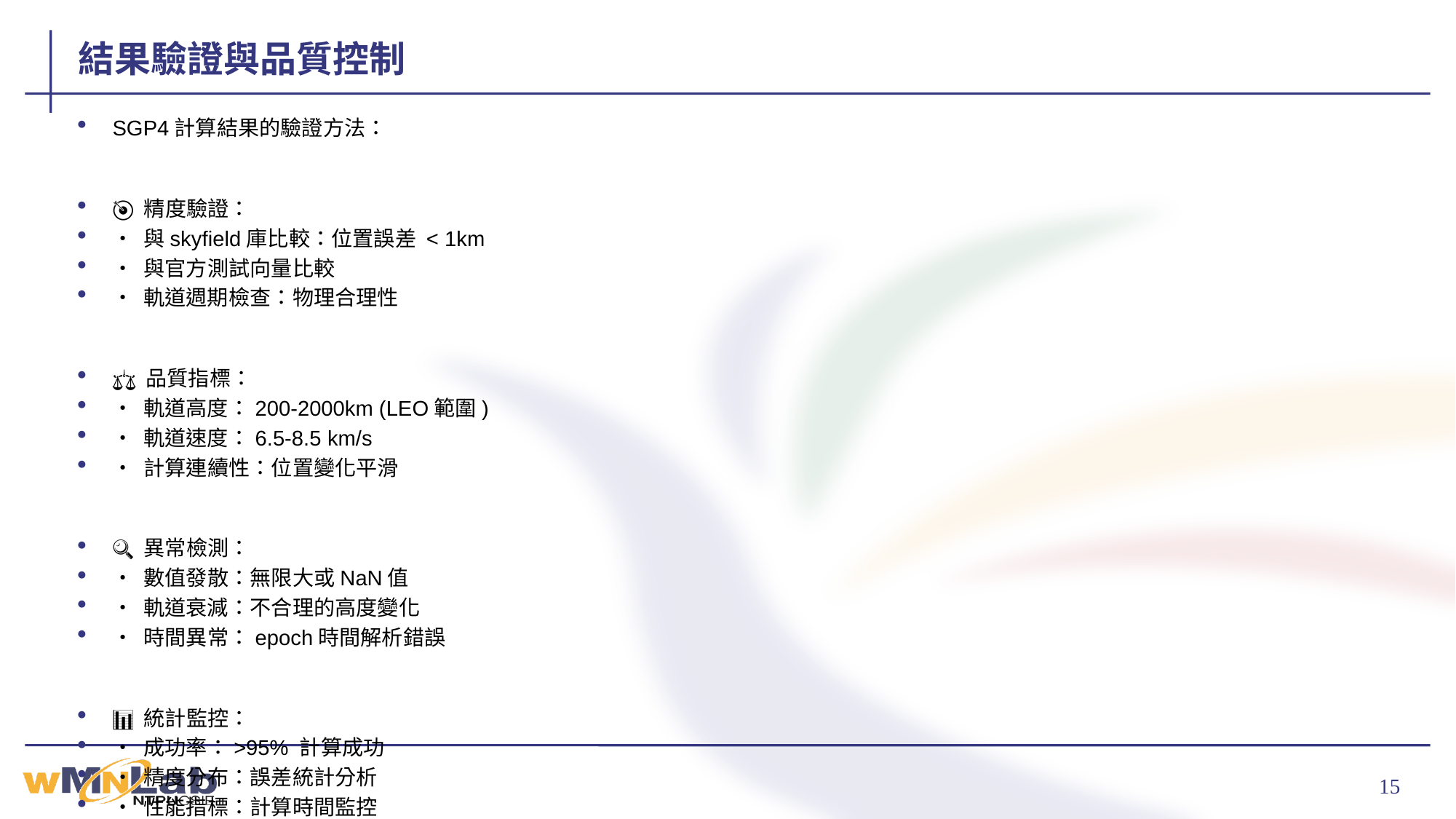

# 結果驗證與品質控制
SGP4計算結果的驗證方法：

🎯 精度驗證：
• 與skyfield庫比較：位置誤差 < 1km
• 與官方測試向量比較
• 軌道週期檢查：物理合理性

⚖️ 品質指標：
• 軌道高度：200-2000km (LEO範圍)
• 軌道速度：6.5-8.5 km/s
• 計算連續性：位置變化平滑

🔍 異常檢測：
• 數值發散：無限大或NaN值
• 軌道衰減：不合理的高度變化
• 時間異常：epoch時間解析錯誤

📊 統計監控：
• 成功率：>95% 計算成功
• 精度分布：誤差統計分析
• 性能指標：計算時間監控